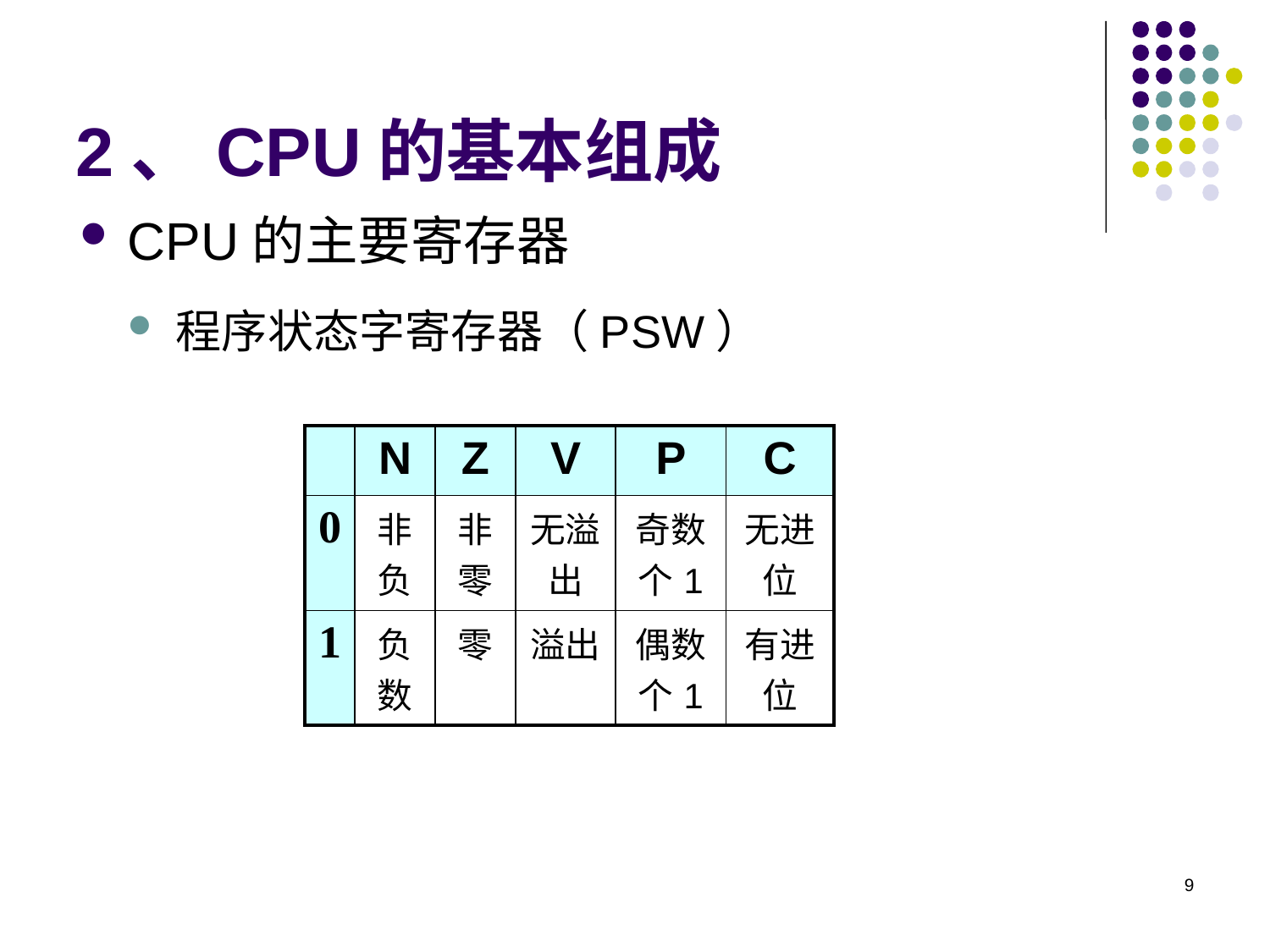

2、CPU的基本组成
CPU的主要寄存器
程序状态字寄存器（PSW）

|  | N | Z | V | P | C |
| --- | --- | --- | --- | --- | --- |
| 0 | 非负 | 非零 | 无溢出 | 奇数个1 | 无进位 |
| 1 | 负数 | 零 | 溢出 | 偶数个1 | 有进位 |
9